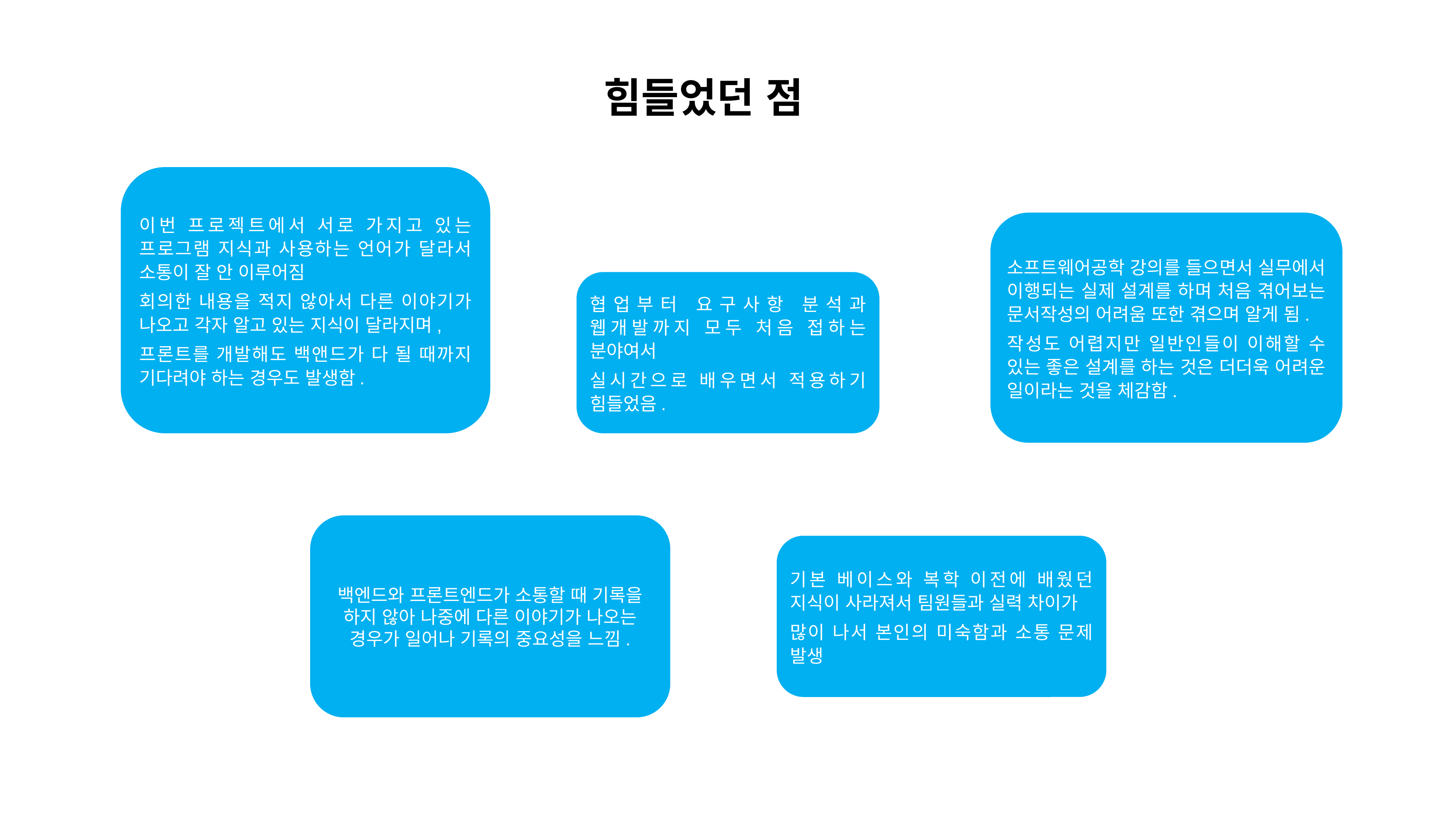

힘들었던 점
이번 프로젝트에서 서로 가지고 있는 프로그램 지식과 사용하는 언어가 달라서 소통이 잘 안 이루어짐
회의한 내용을 적지 않아서 다른 이야기가 나오고 각자 알고 있는 지식이 달라지며,
프론트를 개발해도 백앤드가 다 될 때까지 기다려야 하는 경우도 발생함.
소프트웨어공학 강의를 들으면서 실무에서 이행되는 실제 설계를 하며 처음 겪어보는 문서작성의 어려움 또한 겪으며 알게 됨.
작성도 어렵지만 일반인들이 이해할 수 있는 좋은 설계를 하는 것은 더더욱 어려운 일이라는 것을 체감함.
협업부터 요구사항 분석과 웹개발까지 모두 처음 접하는 분야여서
실시간으로 배우면서 적용하기 힘들었음.
백엔드와 프론트엔드가 소통할 때 기록을 하지 않아 나중에 다른 이야기가 나오는 경우가 일어나 기록의 중요성을 느낌.
기본 베이스와 복학 이전에 배웠던 지식이 사라져서 팀원들과 실력 차이가
많이 나서 본인의 미숙함과 소통 문제 발생